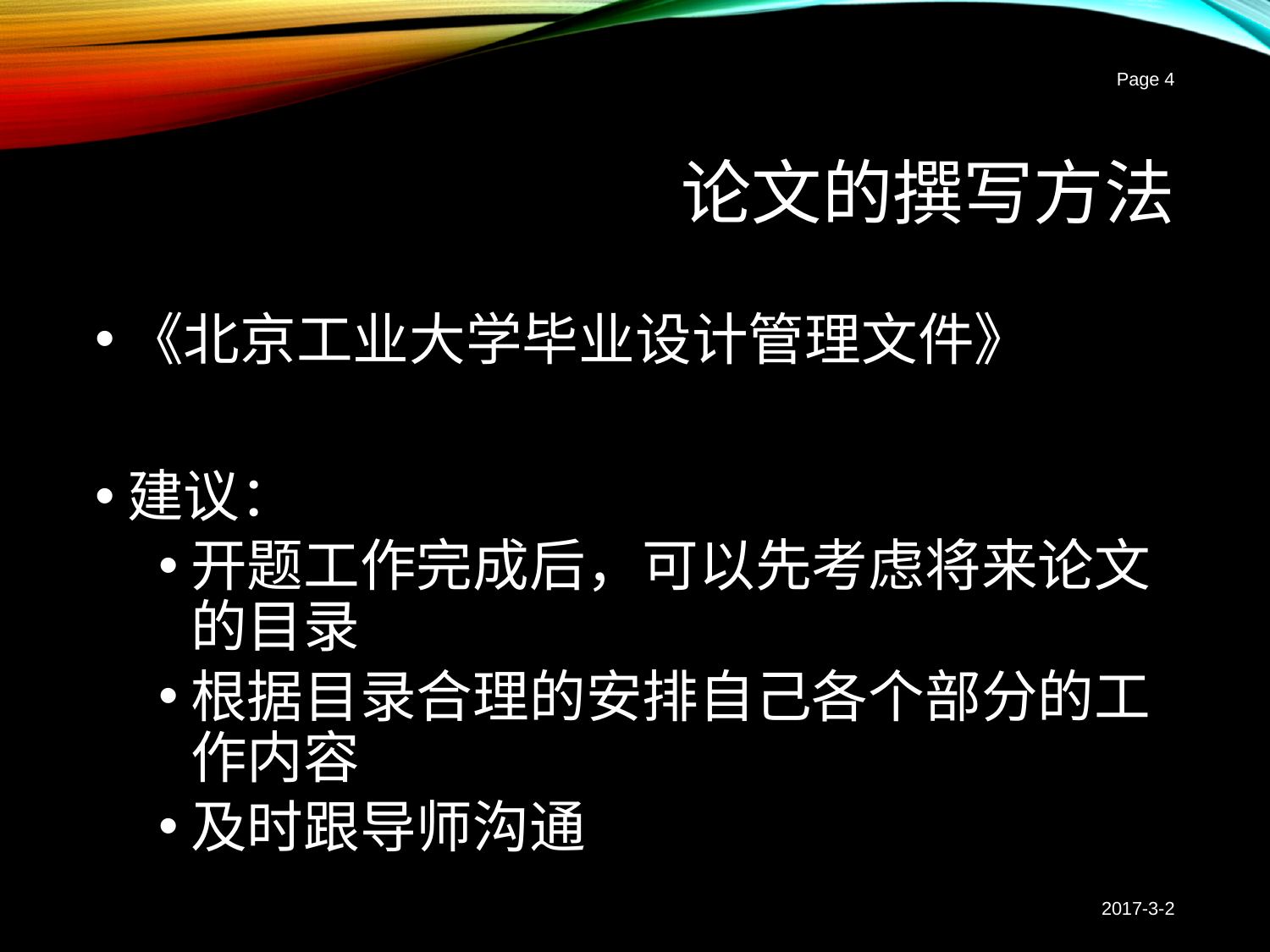

Page 4
# 论文的撰写方法
《北京工业大学毕业设计管理文件》

建议：
开题工作完成后，可以先考虑将来论文的目录
根据目录合理的安排自己各个部分的工作内容
及时跟导师沟通

2017-3-2